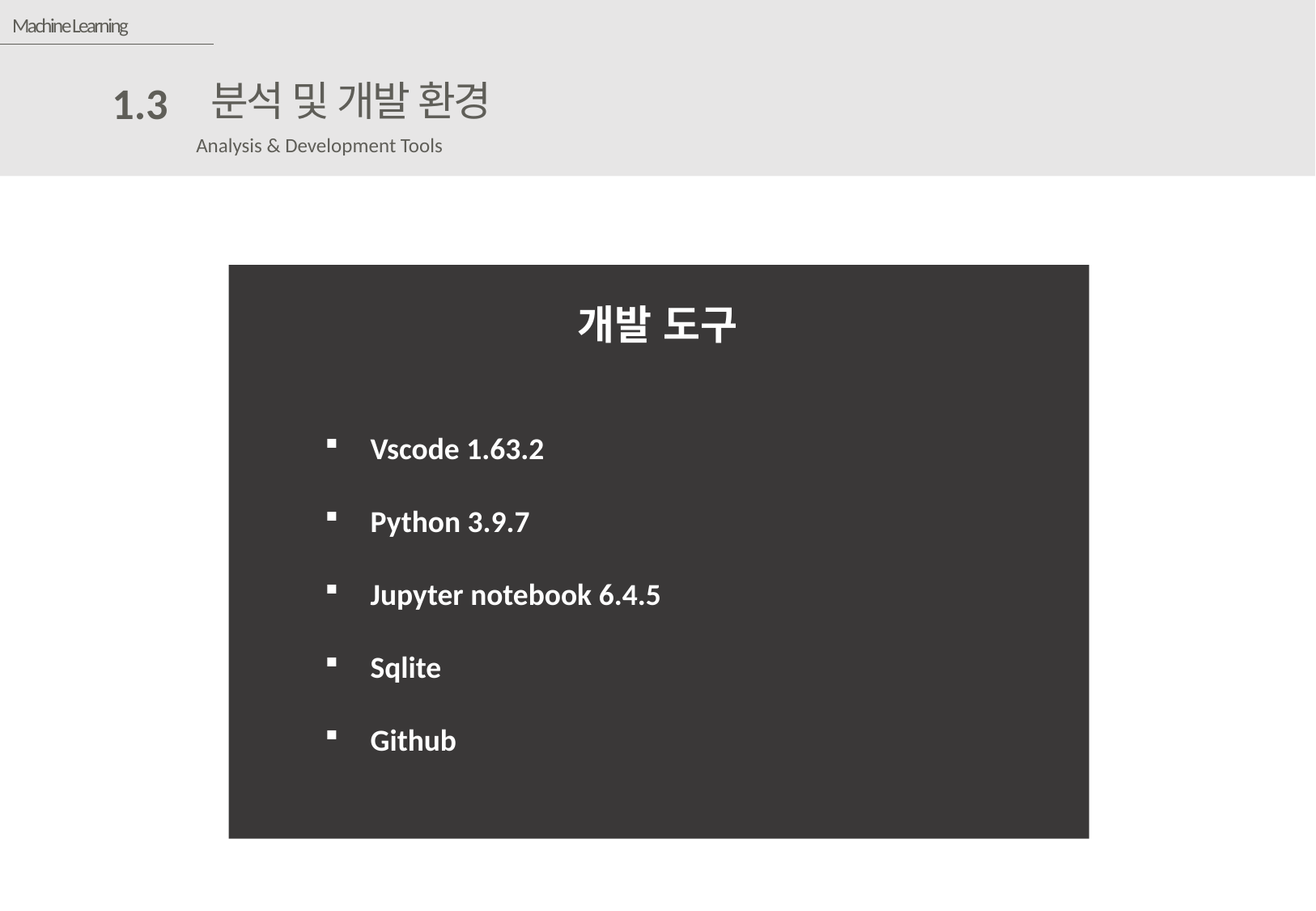

Machine Learning
분석 및 개발 환경
1.3
Analysis & Development Tools

개발 도구
Vscode 1.63.2
Python 3.9.7
Jupyter notebook 6.4.5
Sqlite
Github